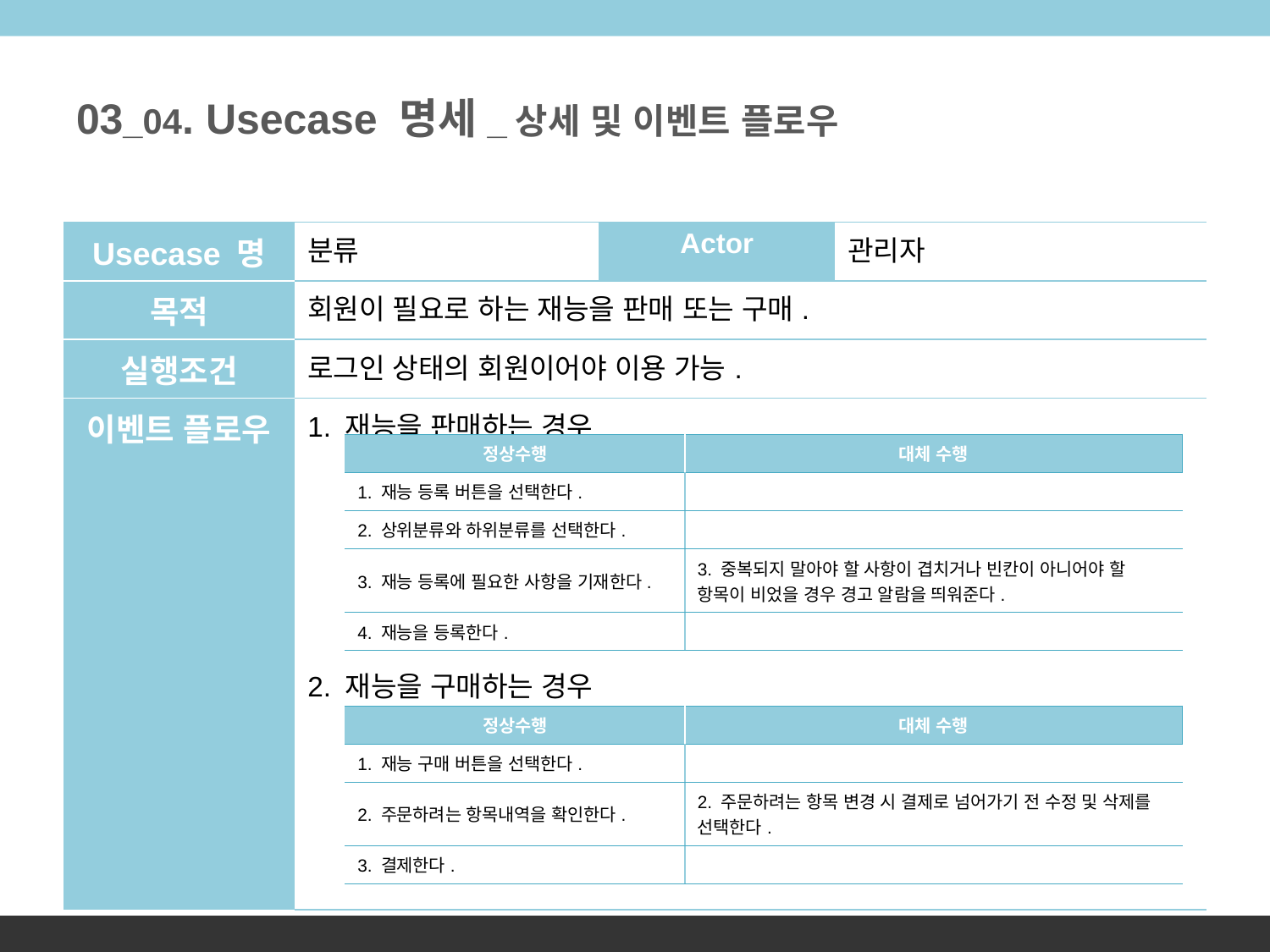

# 03_04. Usecase 명세_상세 및 이벤트 플로우
| Usecase 명 | 분류 | Actor | 관리자 |
| --- | --- | --- | --- |
| 목적 | 회원이 필요로 하는 재능을 판매 또는 구매. |  |  |
| 실행조건 | 로그인 상태의 회원이어야 이용 가능. |  |  |
| 이벤트 플로우 | 1. 재능을 판매하는 경우 2. 재능을 구매하는 경우 |  |  |
| 정상수행 | 대체 수행 |
| --- | --- |
| 1. 재능 등록 버튼을 선택한다. |  |
| 2. 상위분류와 하위분류를 선택한다. |  |
| 3. 재능 등록에 필요한 사항을 기재한다. | 3. 중복되지 말아야 할 사항이 겹치거나 빈칸이 아니어야 할 항목이 비었을 경우 경고 알람을 띄워준다. |
| 4. 재능을 등록한다. |  |
| 정상수행 | 대체 수행 |
| --- | --- |
| 1. 재능 구매 버튼을 선택한다. |  |
| 2. 주문하려는 항목내역을 확인한다. | 2. 주문하려는 항목 변경 시 결제로 넘어가기 전 수정 및 삭제를 선택한다. |
| 3. 결제한다. |  |
/Team Project  KIWI/
10